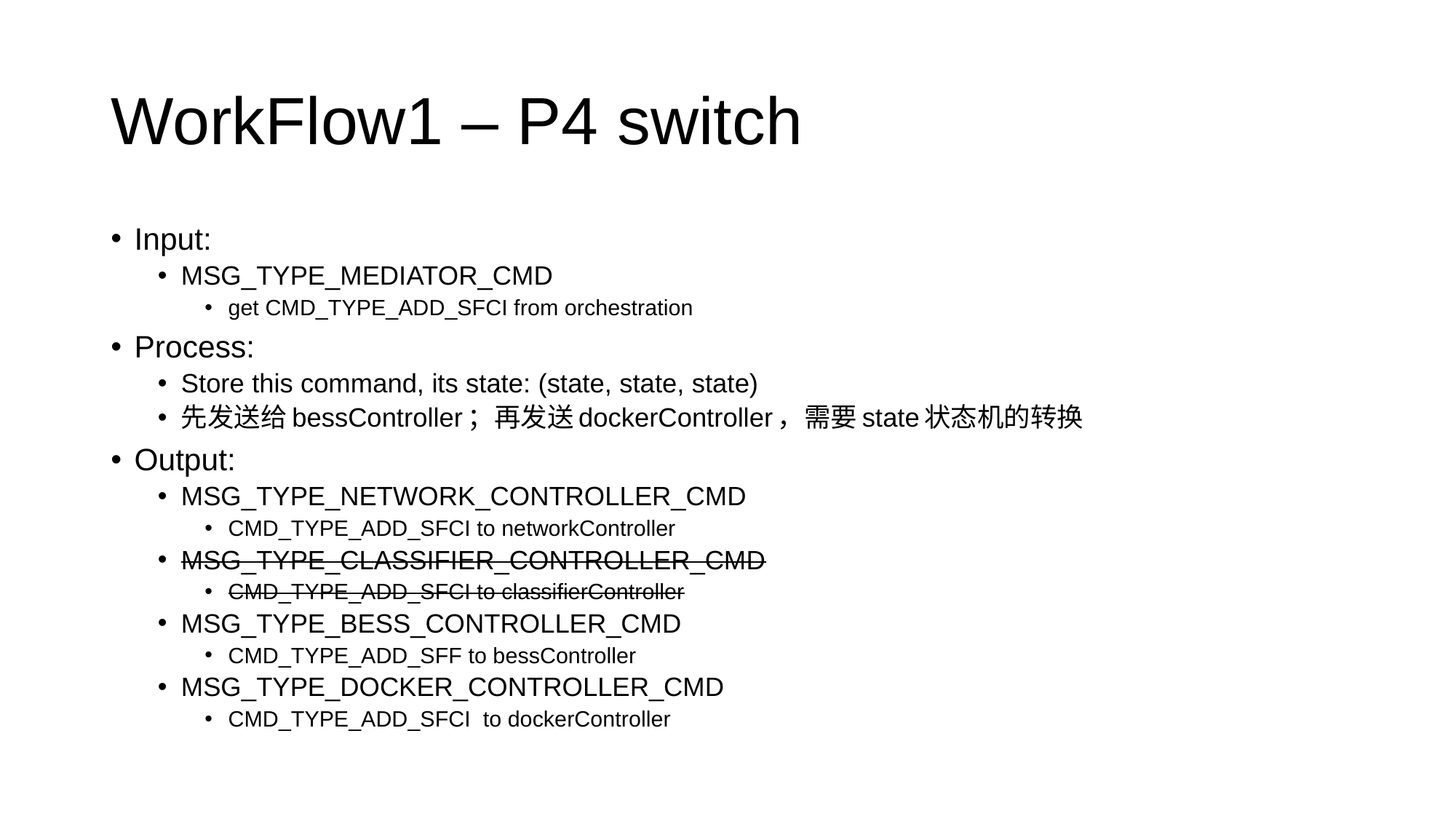

# WorkFlow1 – P4 switch
Input:
MSG_TYPE_MEDIATOR_CMD
get CMD_TYPE_ADD_SFCI from orchestration
Process:
Store this command, its state: (state, state, state)
先发送给bessController；再发送dockerController，需要state状态机的转换
Output:
MSG_TYPE_NETWORK_CONTROLLER_CMD
CMD_TYPE_ADD_SFCI to networkController
MSG_TYPE_CLASSIFIER_CONTROLLER_CMD
CMD_TYPE_ADD_SFCI to classifierController
MSG_TYPE_BESS_CONTROLLER_CMD
CMD_TYPE_ADD_SFF to bessController
MSG_TYPE_DOCKER_CONTROLLER_CMD
CMD_TYPE_ADD_SFCI  to dockerController